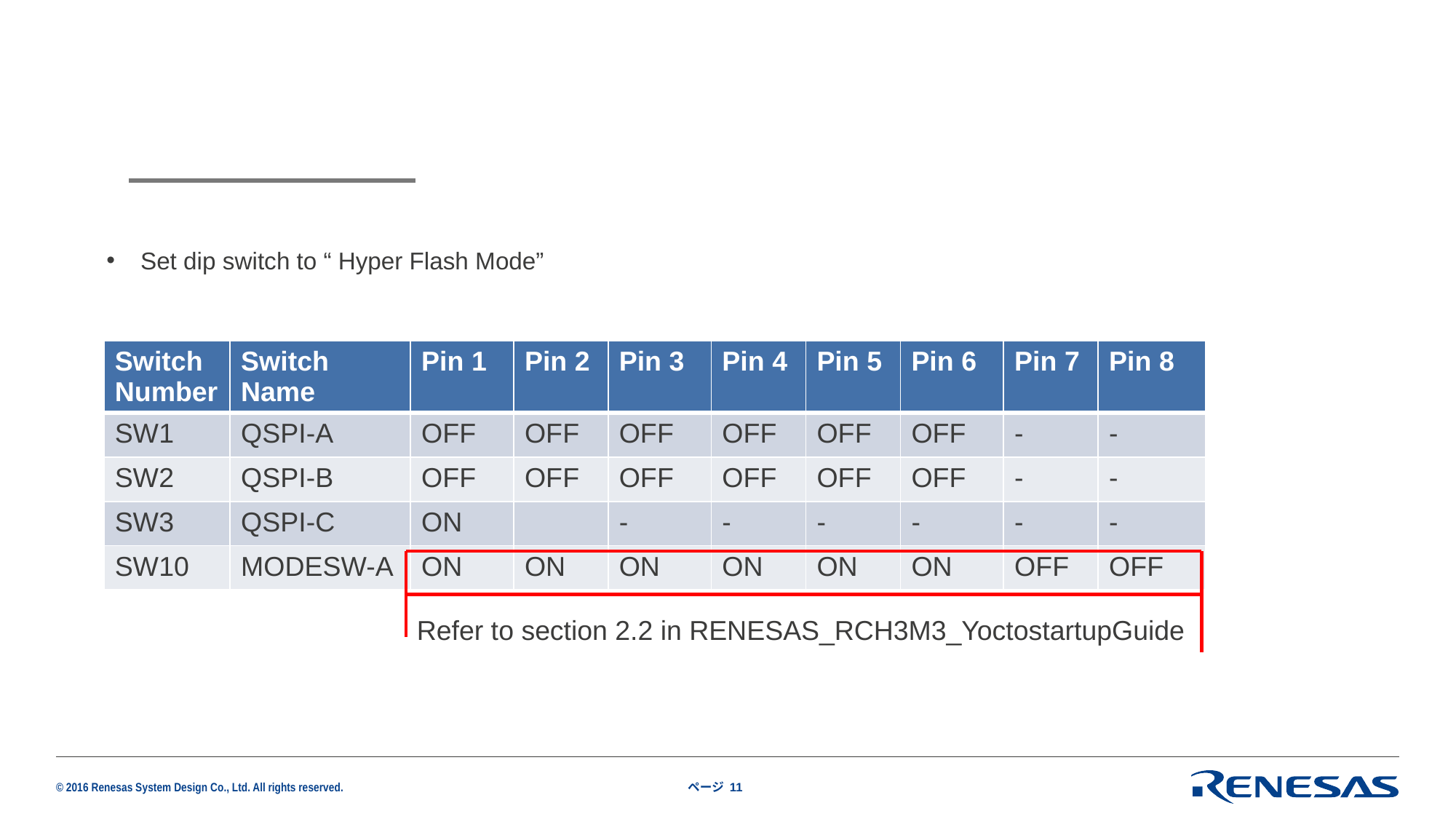

Set dip switch to “ Hyper Flash Mode”

| Switch Number | Switch Name | Pin 1 | Pin 2 | Pin 3 | Pin 4 | Pin 5 | Pin 6 | Pin 7 | Pin 8 |
| --- | --- | --- | --- | --- | --- | --- | --- | --- | --- |
| SW1 | QSPI-A | OFF | OFF | OFF | OFF | OFF | OFF | - | - |
| SW2 | QSPI-B | OFF | OFF | OFF | OFF | OFF | OFF | - | - |
| SW3 | QSPI-C | ON |  | - | - | - | - | - | - |
| SW10 | MODESW-A | ON | ON | ON | ON | ON | ON | OFF | OFF |
Refer to section 2.2 in RENESAS_RCH3M3_YoctostartupGuide
ページ 11